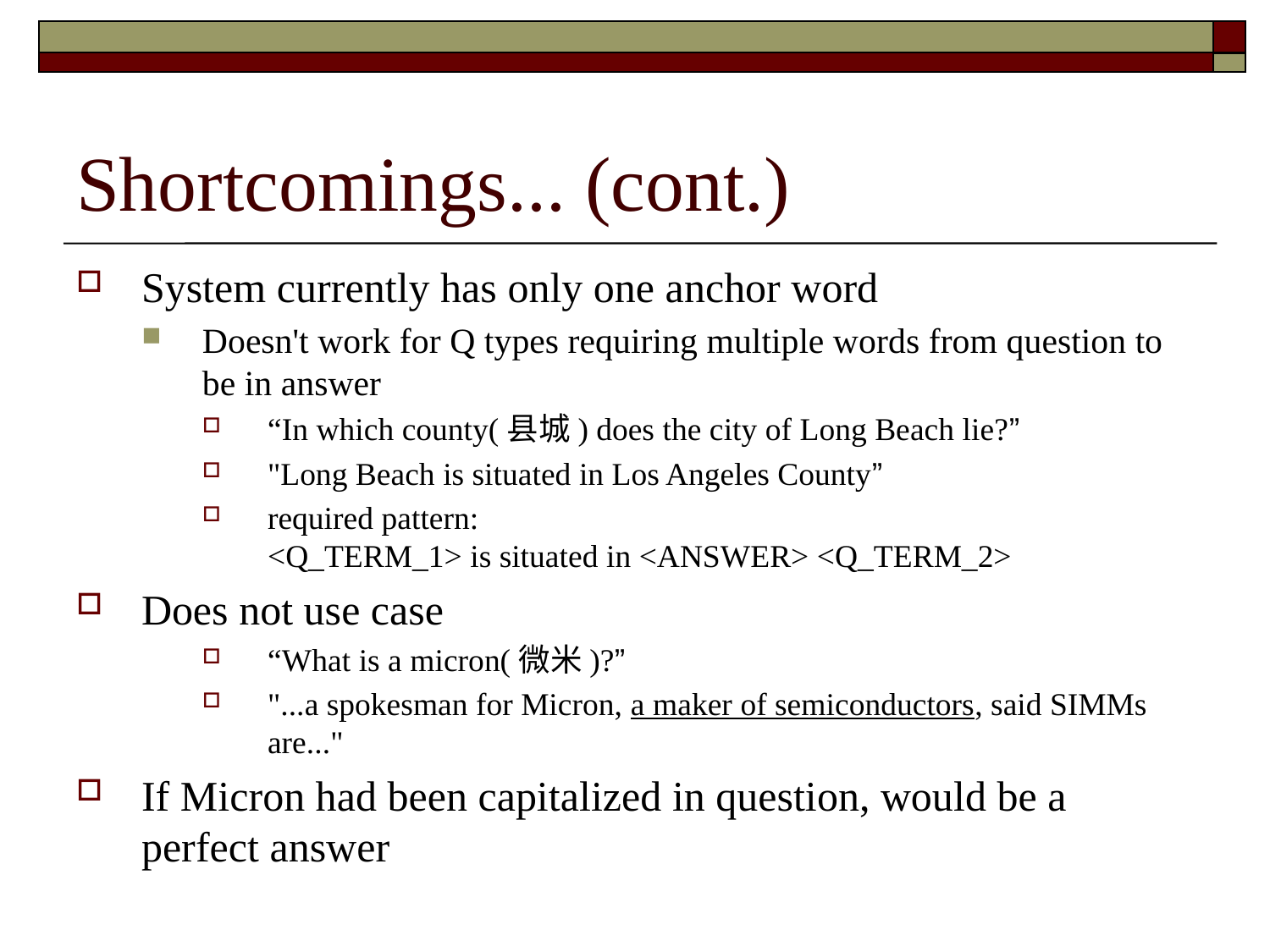

# Shortcomings... (cont.)
System currently has only one anchor word
Doesn't work for Q types requiring multiple words from question to be in answer
“In which county(县城) does the city of Long Beach lie?”
"Long Beach is situated in Los Angeles County”
required pattern:
<Q_TERM_1> is situated in <ANSWER> <Q_TERM_2>
Does not use case
“What is a micron(微米)?”
"...a spokesman for Micron, a maker of semiconductors, said SIMMs are..."
If Micron had been capitalized in question, would be a perfect answer